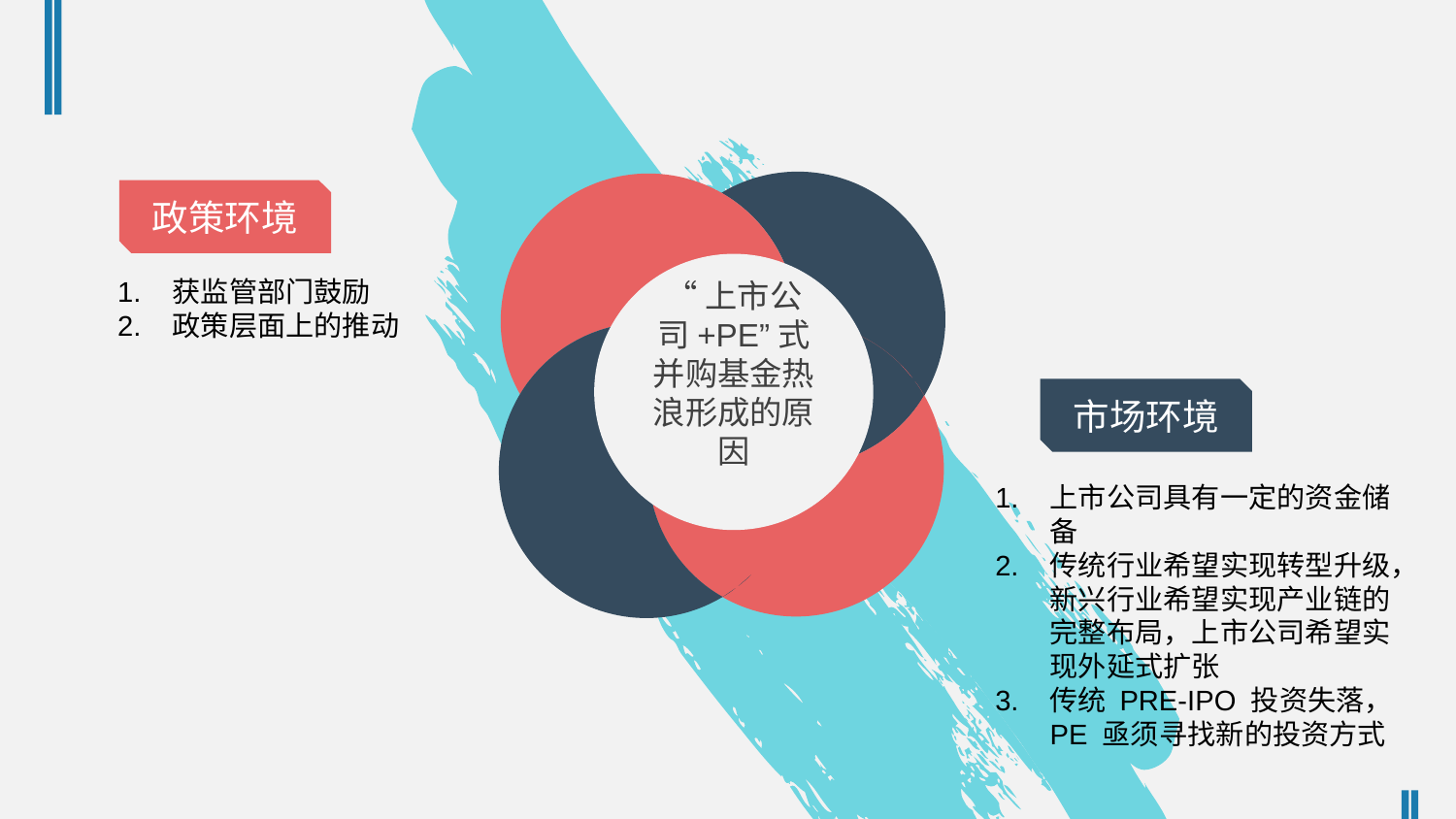

政策环境
“上市公司+PE”式并购基金热浪形成的原因

获监管部门鼓励
政策层面上的推动
市场环境
上市公司具有一定的资金储备
传统行业希望实现转型升级，新兴行业希望实现产业链的完整布局，上市公司希望实现外延式扩张
传统 PRE-IPO 投资失落， PE 亟须寻找新的投资方式